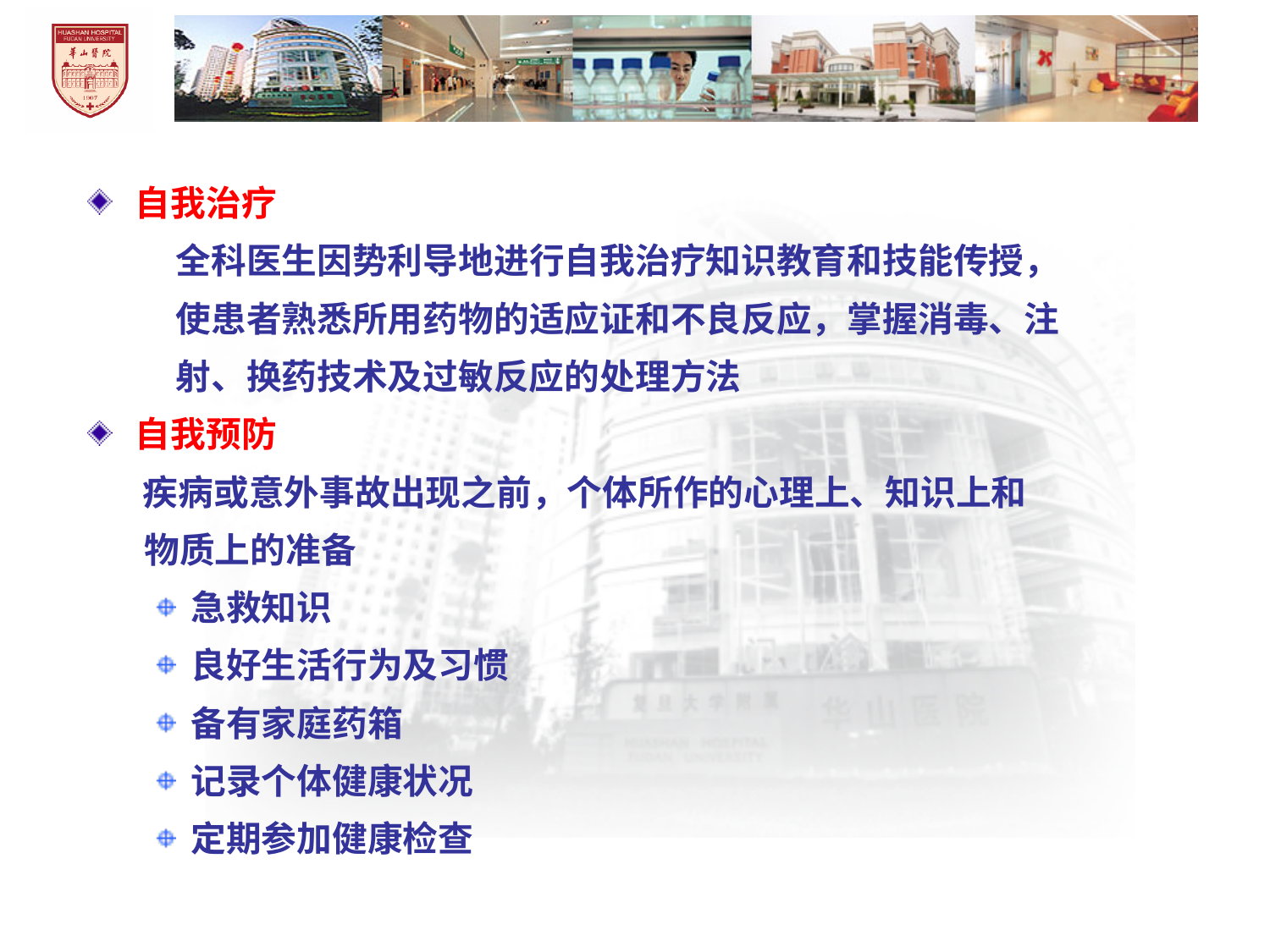

自我治疗
  全科医生因势利导地进行自我治疗知识教育和技能传授，
  使患者熟悉所用药物的适应证和不良反应，掌握消毒、注
  射、换药技术及过敏反应的处理方法
自我预防
      疾病或意外事故出现之前，个体所作的心理上、知识上和
      物质上的准备
急救知识
良好生活行为及习惯
备有家庭药箱
记录个体健康状况
定期参加健康检查